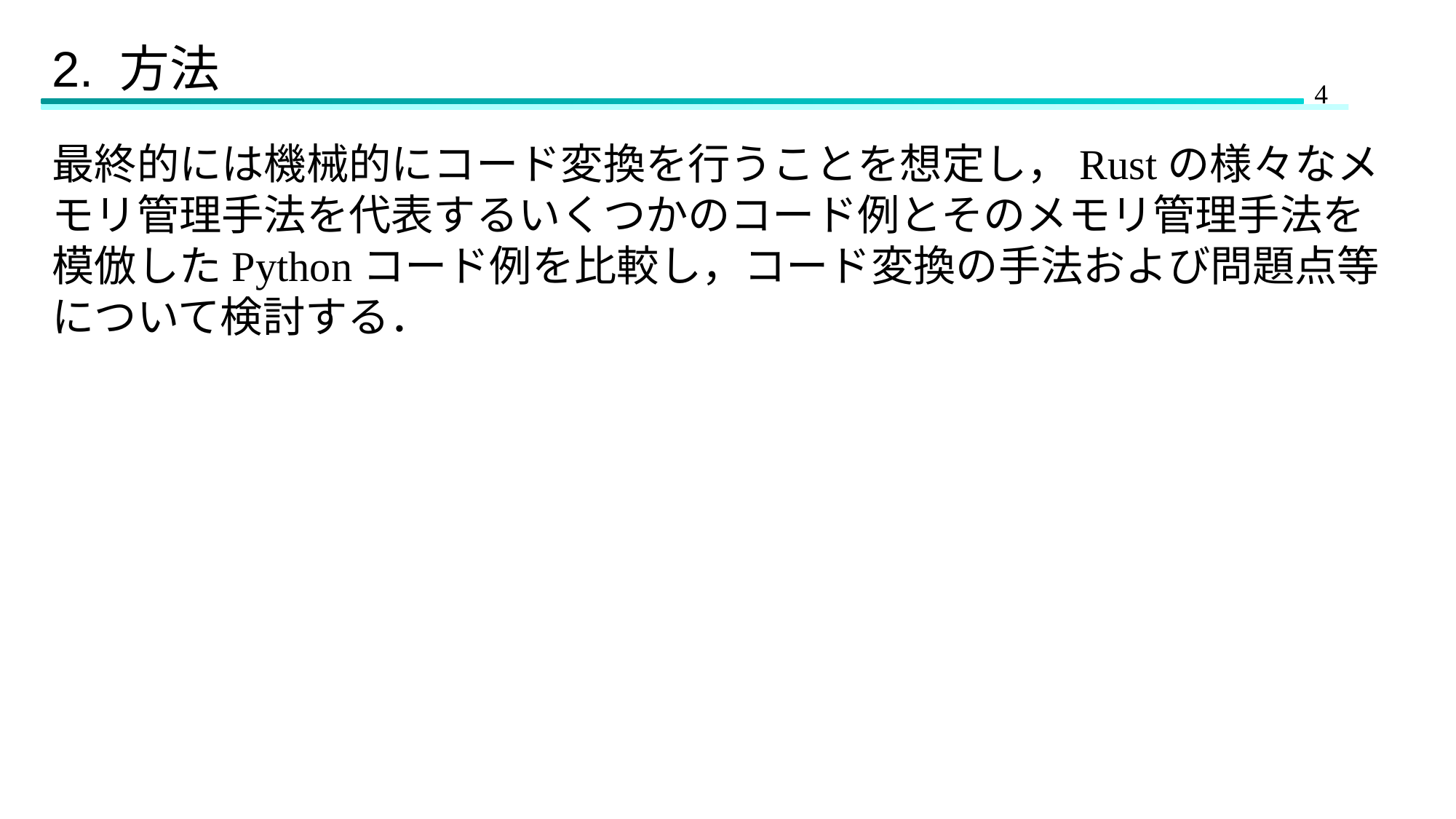

# 2. 方法
最終的には機械的にコード変換を行うことを想定し，Rustの様々なメモリ管理手法を代表するいくつかのコード例とそのメモリ管理手法を模倣したPythonコード例を比較し，コード変換の手法および問題点等について検討する．